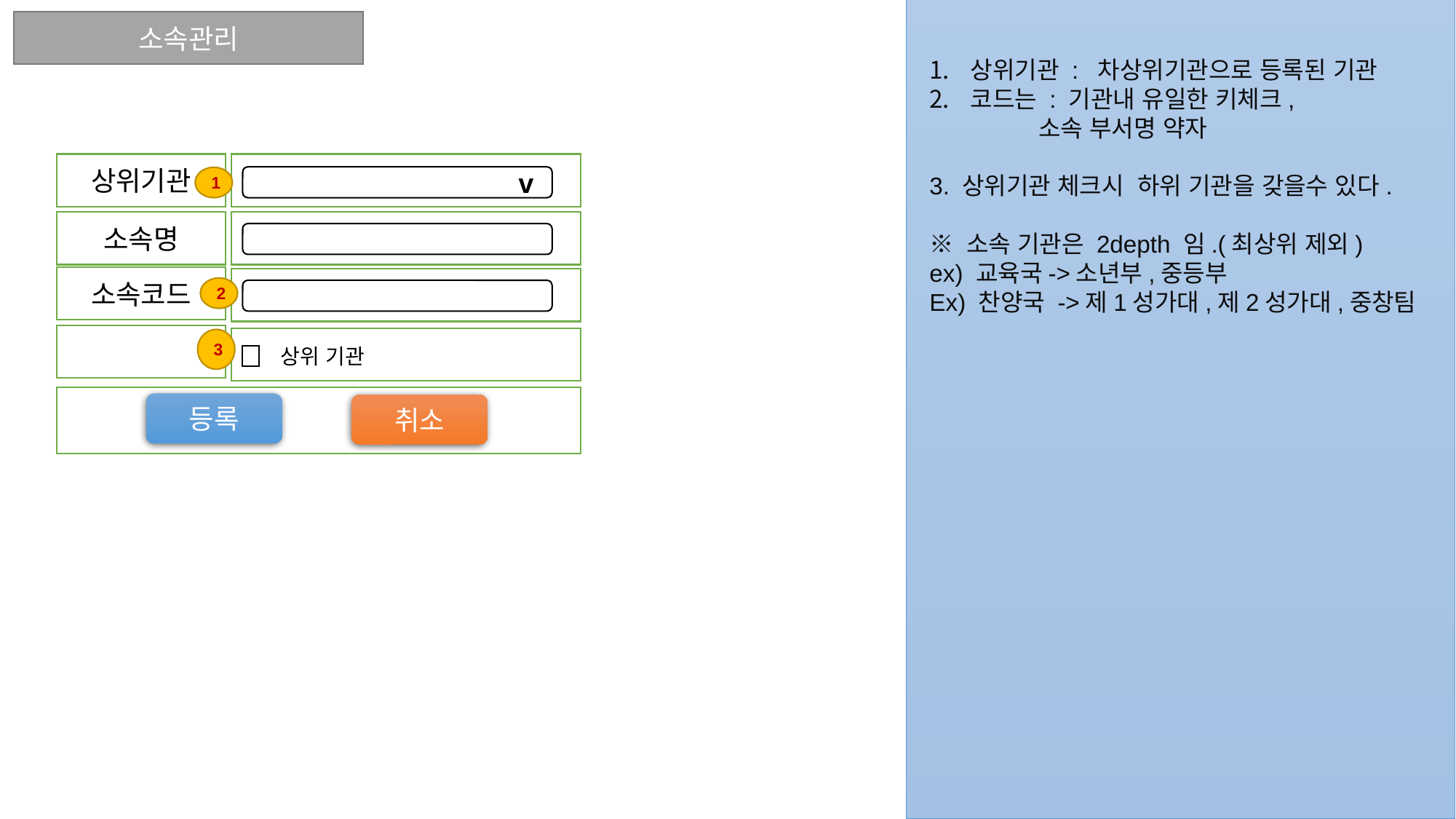

소속관리
상위기관 :  차상위기관으로 등록된 기관
코드는 : 기관내 유일한 키체크,
 	소속 부서명 약자

3. 상위기관 체크시  하위 기관을 갖을수 있다.

※ 소속 기관은 2depth 임.(최상위 제외)
ex) 교육국->소년부,중등부
Ex) 찬양국 ->제1성가대,제2성가대,중창팀

상위기관

v
1
소속명

소속코드

2

3
상위 기관

등록
취소